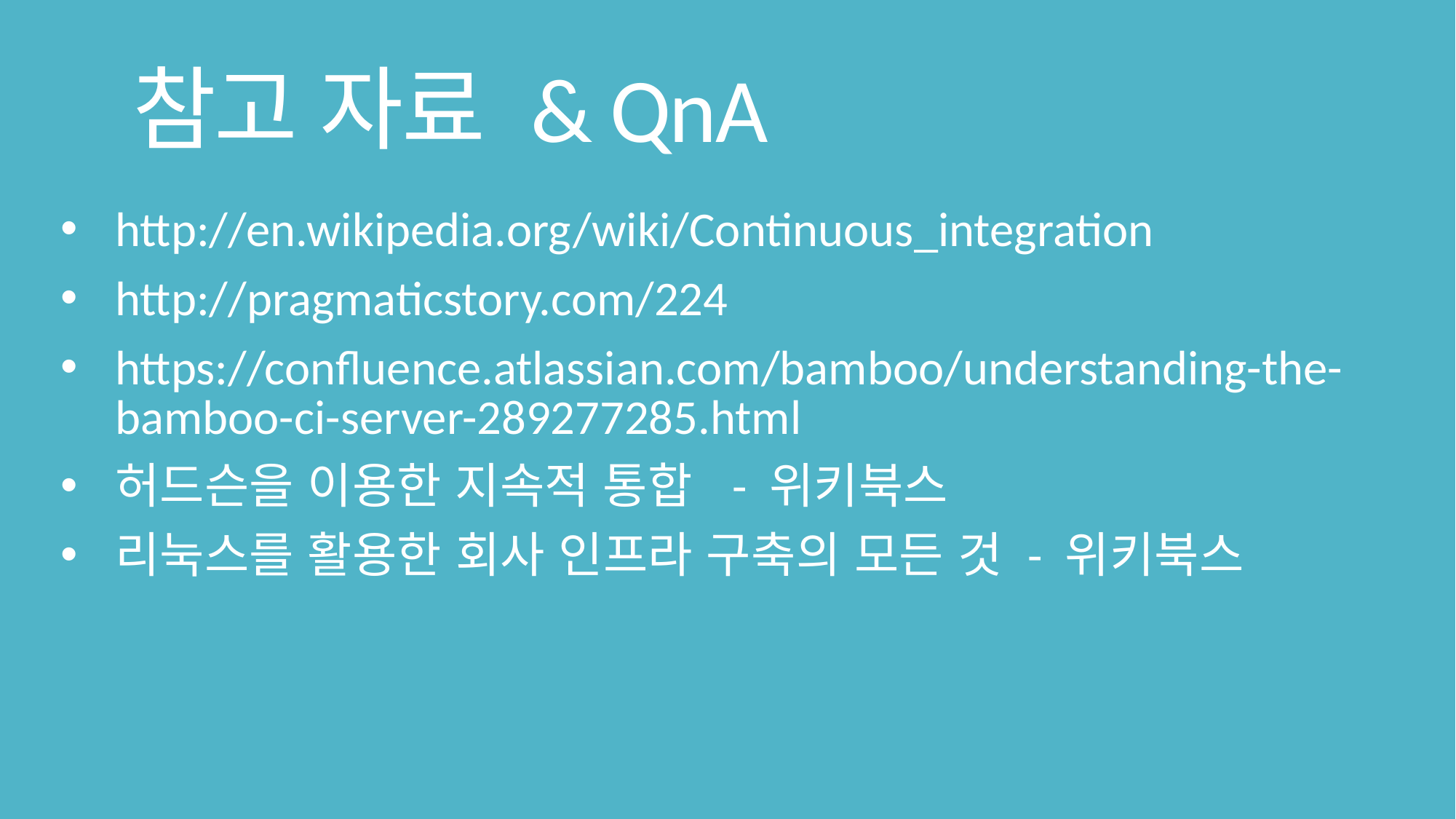

# 참고 자료 & QnA
http://en.wikipedia.org/wiki/Continuous_integration
http://pragmaticstory.com/224
https://confluence.atlassian.com/bamboo/understanding-the-bamboo-ci-server-289277285.html
허드슨을 이용한 지속적 통합  - 위키북스
리눅스를 활용한 회사 인프라 구축의 모든 것 - 위키북스